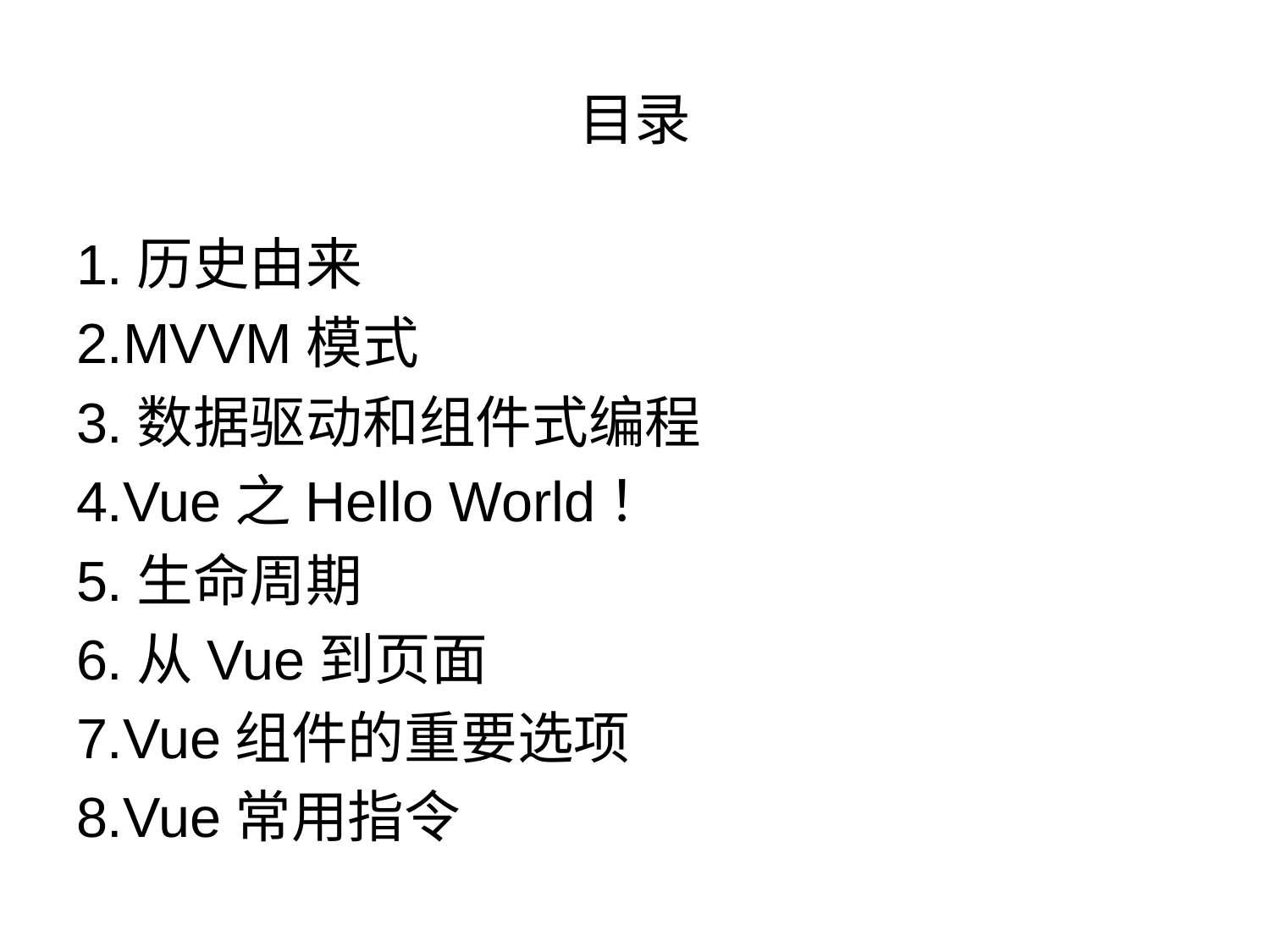

# 目录
1.历史由来
2.MVVM模式
3.数据驱动和组件式编程
4.Vue之Hello World！
5.生命周期
6.从Vue到页面
7.Vue组件的重要选项
8.Vue常用指令